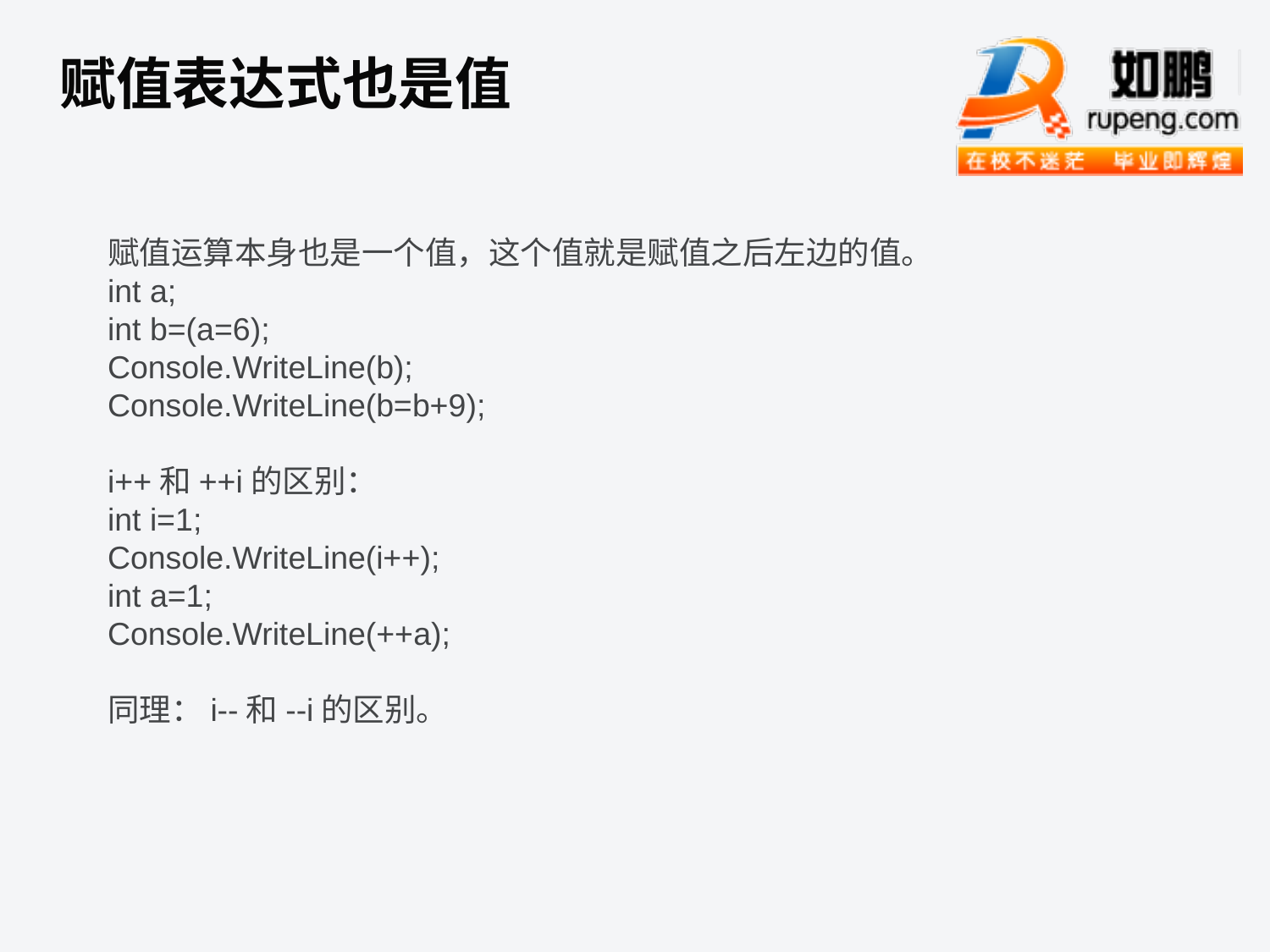

赋值表达式也是值
赋值运算本身也是一个值，这个值就是赋值之后左边的值。
int a;
int b=(a=6);
Console.WriteLine(b);
Console.WriteLine(b=b+9);

i++和++i的区别：
int i=1;
Console.WriteLine(i++);
int a=1;
Console.WriteLine(++a);

同理：i--和--i的区别。